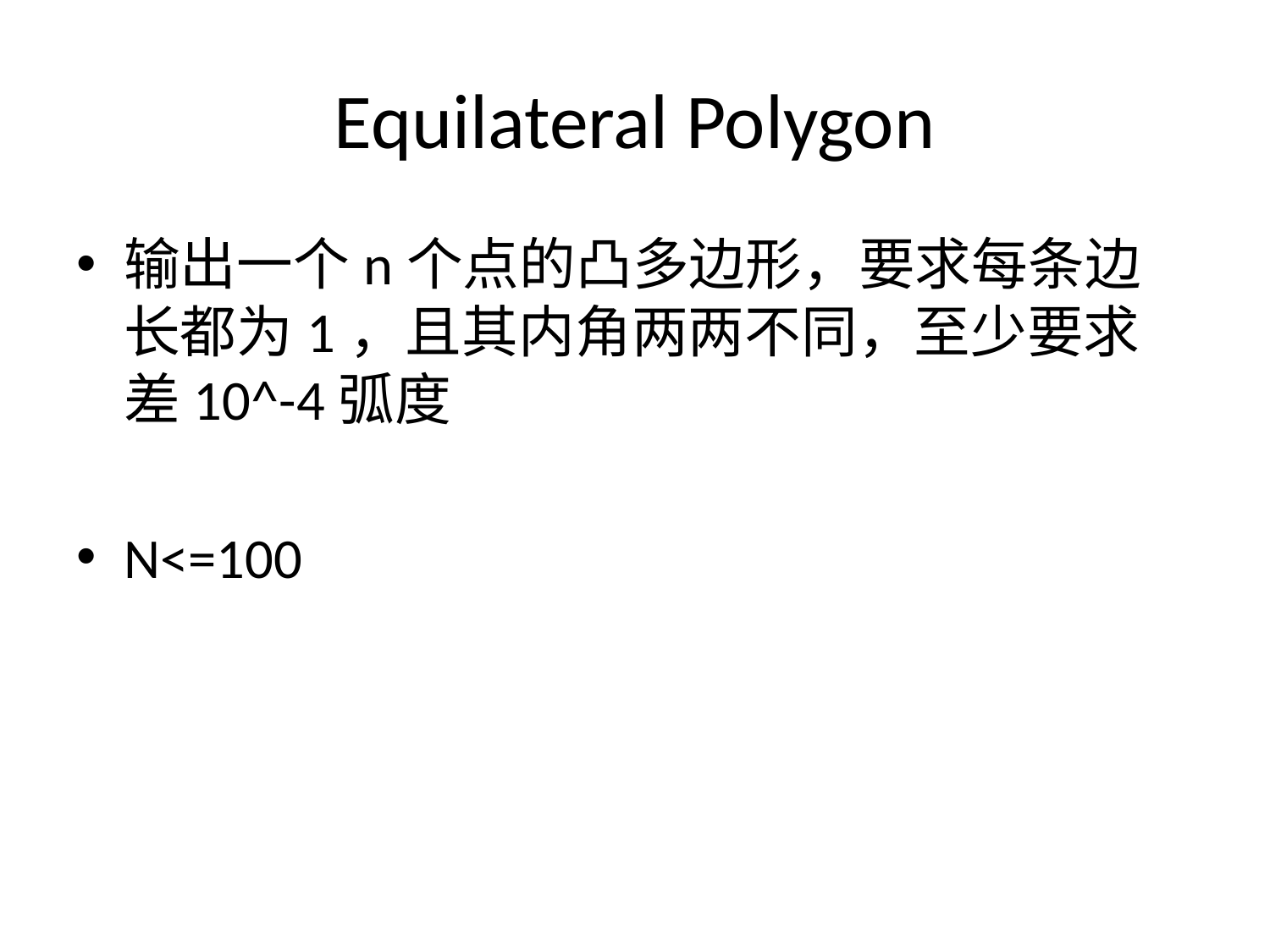

# Equilateral Polygon
输出一个n个点的凸多边形，要求每条边长都为1，且其内角两两不同，至少要求差10^-4弧度

N<=100